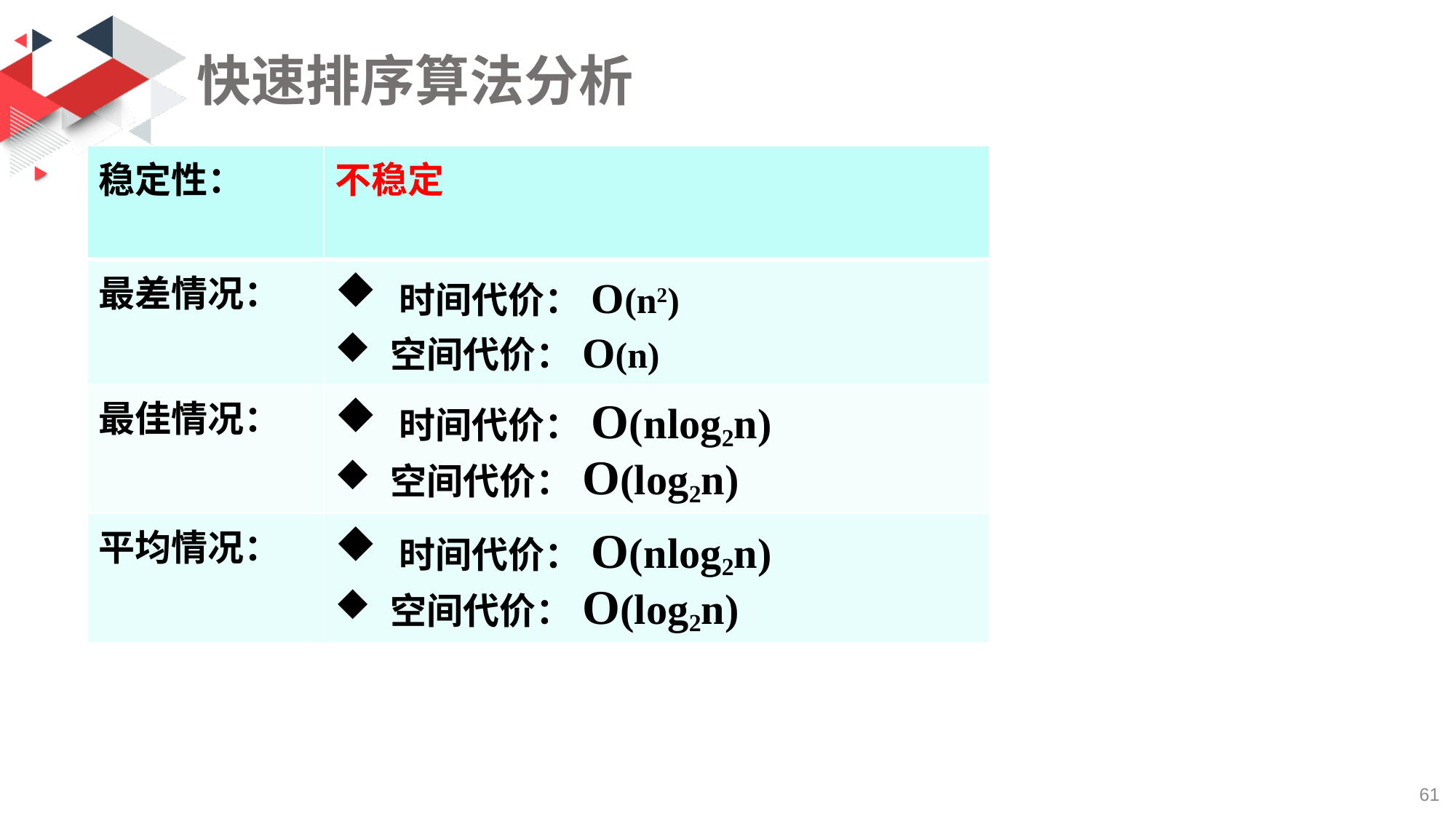

# 快速排序算法分析
| 稳定性： | 不稳定 |
| --- | --- |
| 最差情况： | 时间代价：O(n2) 空间代价：O(n) |
| 最佳情况： | 时间代价：O(nlog2n) 空间代价：O(log2n) |
| 平均情况： | 时间代价：O(nlog2n) 空间代价：O(log2n) |
61